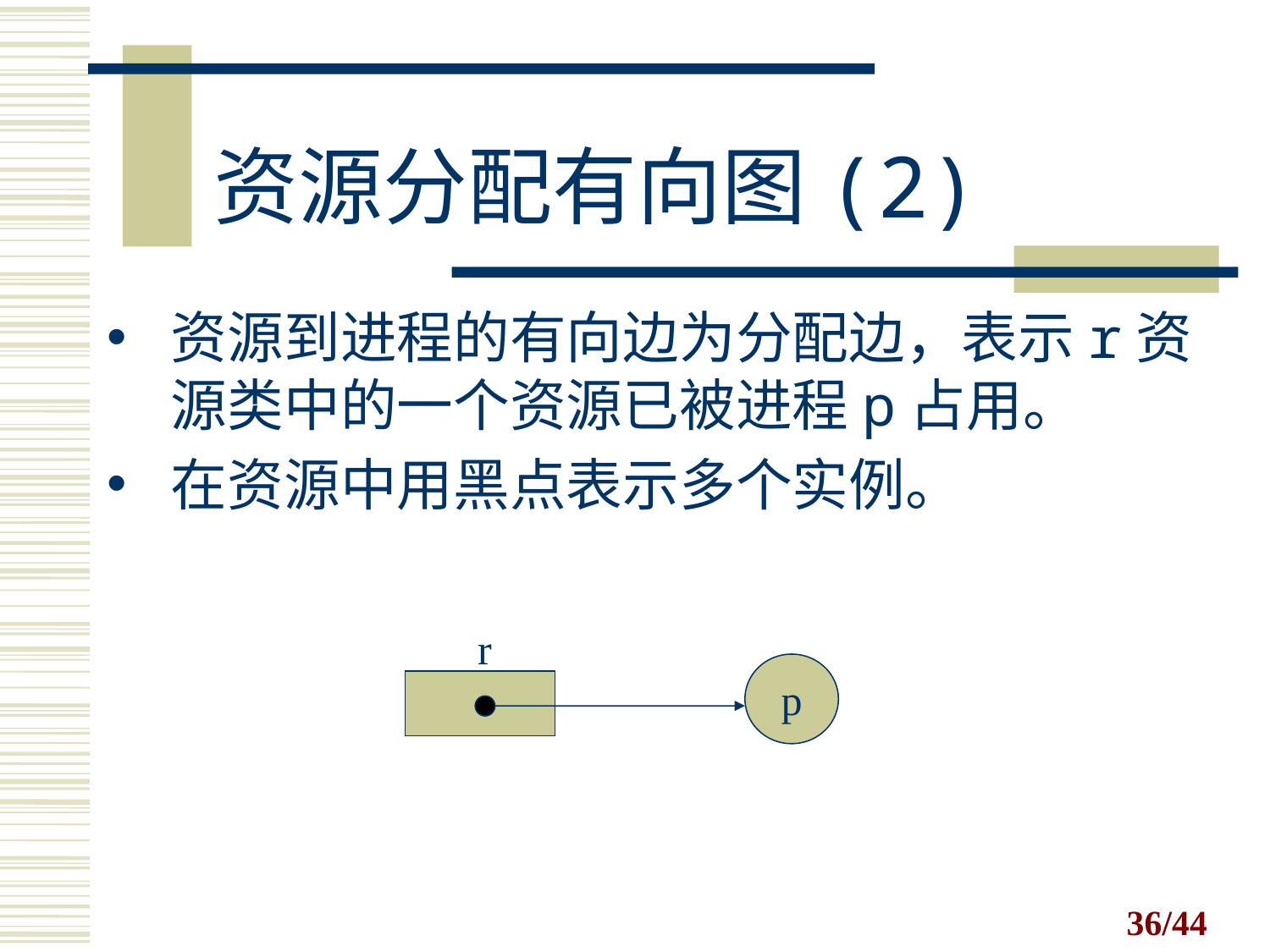

资源分配有向图(2)
资源到进程的有向边为分配边，表示r资源类中的一个资源已被进程p占用。
在资源中用黑点表示多个实例。
r
p

36/44